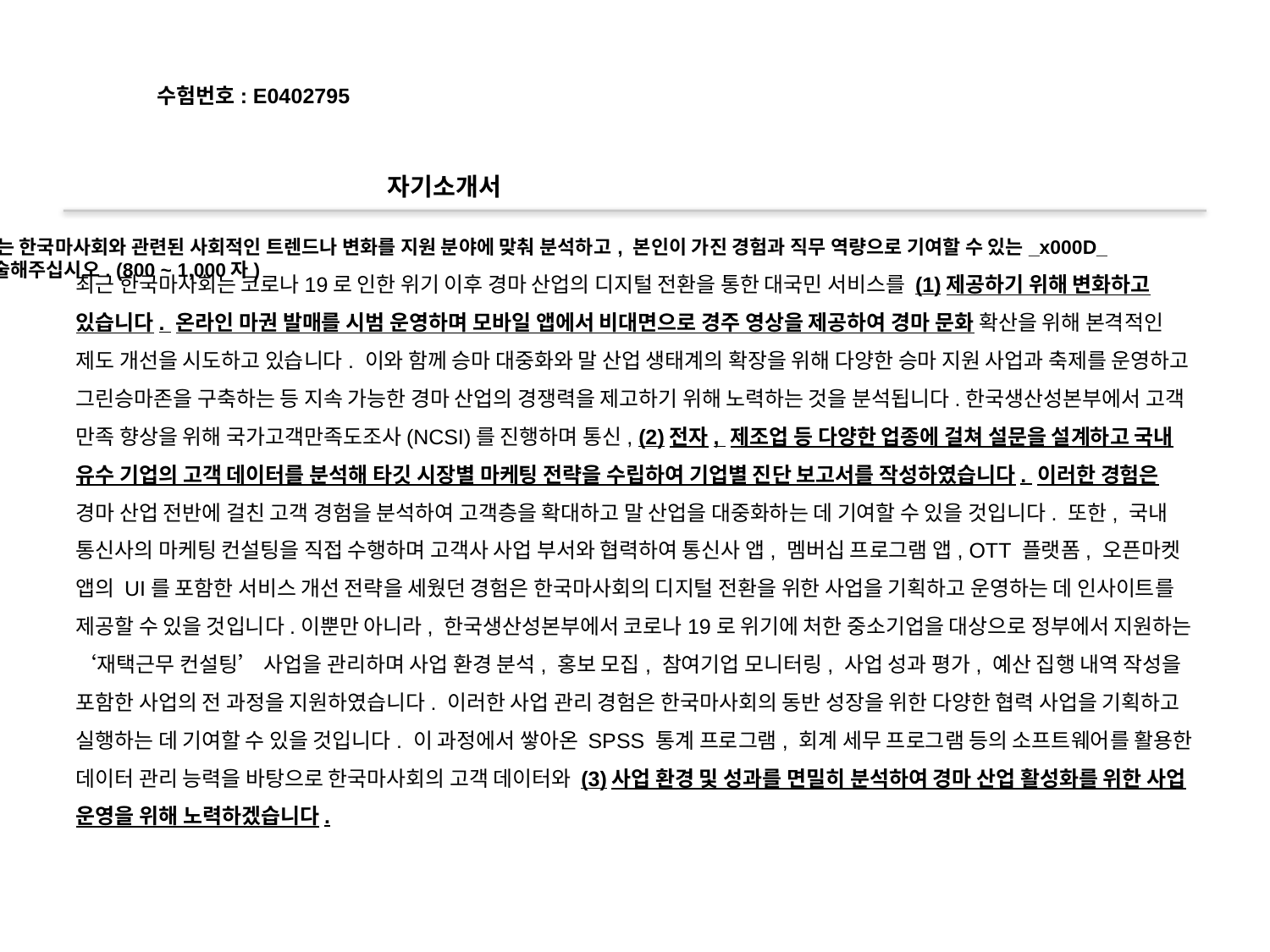

수험번호: E0402795
#

자기소개서

본인이 최근 관심을 갖고 있는 한국마사회와 관련된 사회적인 트렌드나 변화를 지원 분야에 맞춰 분석하고, 본인이 가진 경험과 직무 역량으로 기여할 수 있는_x000D_
바가 무엇인지 자세하게 기술해주십시오. (800 ~ 1,000자)

최근 한국마사회는 코로나19로 인한 위기 이후 경마 산업의 디지털 전환을 통한 대국민 서비스를 (1)제공하기 위해 변화하고 있습니다. 온라인 마권 발매를 시범 운영하며 모바일 앱에서 비대면으로 경주 영상을 제공하여 경마 문화 확산을 위해 본격적인 제도 개선을 시도하고 있습니다. 이와 함께 승마 대중화와 말 산업 생태계의 확장을 위해 다양한 승마 지원 사업과 축제를 운영하고 그린승마존을 구축하는 등 지속 가능한 경마 산업의 경쟁력을 제고하기 위해 노력하는 것을 분석됩니다.한국생산성본부에서 고객 만족 향상을 위해 국가고객만족도조사(NCSI)를 진행하며 통신, (2)전자, 제조업 등 다양한 업종에 걸쳐 설문을 설계하고 국내 유수 기업의 고객 데이터를 분석해 타깃 시장별 마케팅 전략을 수립하여 기업별 진단 보고서를 작성하였습니다. 이러한 경험은 경마 산업 전반에 걸친 고객 경험을 분석하여 고객층을 확대하고 말 산업을 대중화하는 데 기여할 수 있을 것입니다. 또한, 국내 통신사의 마케팅 컨설팅을 직접 수행하며 고객사 사업 부서와 협력하여 통신사 앱, 멤버십 프로그램 앱, OTT 플랫폼, 오픈마켓 앱의 UI를 포함한 서비스 개선 전략을 세웠던 경험은 한국마사회의 디지털 전환을 위한 사업을 기획하고 운영하는 데 인사이트를 제공할 수 있을 것입니다.이뿐만 아니라, 한국생산성본부에서 코로나19로 위기에 처한 중소기업을 대상으로 정부에서 지원하는 ‘재택근무 컨설팅’ 사업을 관리하며 사업 환경 분석, 홍보 모집, 참여기업 모니터링, 사업 성과 평가, 예산 집행 내역 작성을 포함한 사업의 전 과정을 지원하였습니다. 이러한 사업 관리 경험은 한국마사회의 동반 성장을 위한 다양한 협력 사업을 기획하고 실행하는 데 기여할 수 있을 것입니다. 이 과정에서 쌓아온 SPSS 통계 프로그램, 회계 세무 프로그램 등의 소프트웨어를 활용한 데이터 관리 능력을 바탕으로 한국마사회의 고객 데이터와 (3)사업 환경 및 성과를 면밀히 분석하여 경마 산업 활성화를 위한 사업 운영을 위해 노력하겠습니다.

자기소개서 기반 면접 질문 제안

(1) 한국마사회에서 디지털 전환을 위한 제도 개선의 구체적인 시도가 무엇인가요?
(2) 한국생산성본부에서의 경험을 통해 경마 산업 대중화에 어떤 기여를 할 수 있을까요?
(3) 데이터 관리 능력을 활용하여 경마 산업 활성화에 어떻게 기여할 계획인가요?